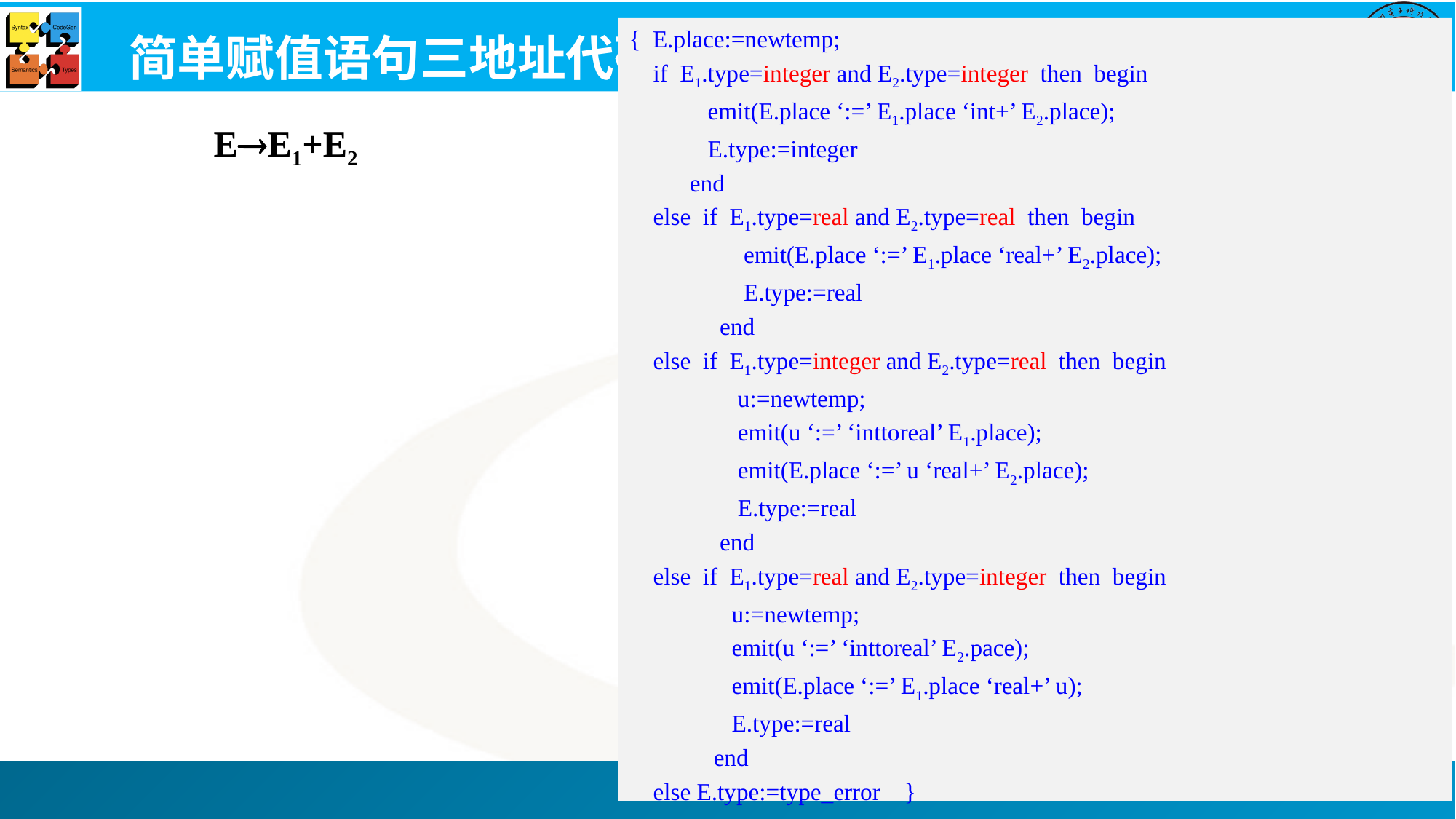

# 简单赋值语句三地址代码的翻译模式
{  E.place:=newtemp;
    if  E1.type=integer and E2.type=integer  then  begin
    emit(E.place ‘:=’ E1.place ‘int+’ E2.place);
    E.type:=integer
 end
    else  if  E1.type=real and E2.type=real  then  begin
          emit(E.place ‘:=’ E1.place ‘real+’ E2.place);
          E.type:=real
      end
    else  if  E1.type=integer and E2.type=real  then  begin
         u:=newtemp;
         emit(u ‘:=’ ‘inttoreal’ E1.place);
         emit(E.place ‘:=’ u ‘real+’ E2.place);
         E.type:=real
      end
    else  if  E1.type=real and E2.type=integer  then  begin
        u:=newtemp;
        emit(u ‘:=’ ‘inttoreal’ E2.pace);
        emit(E.place ‘:=’ E1.place ‘real+’ u);
        E.type:=real
     end
    else E.type:=type_error    }
E→E1+E2
115